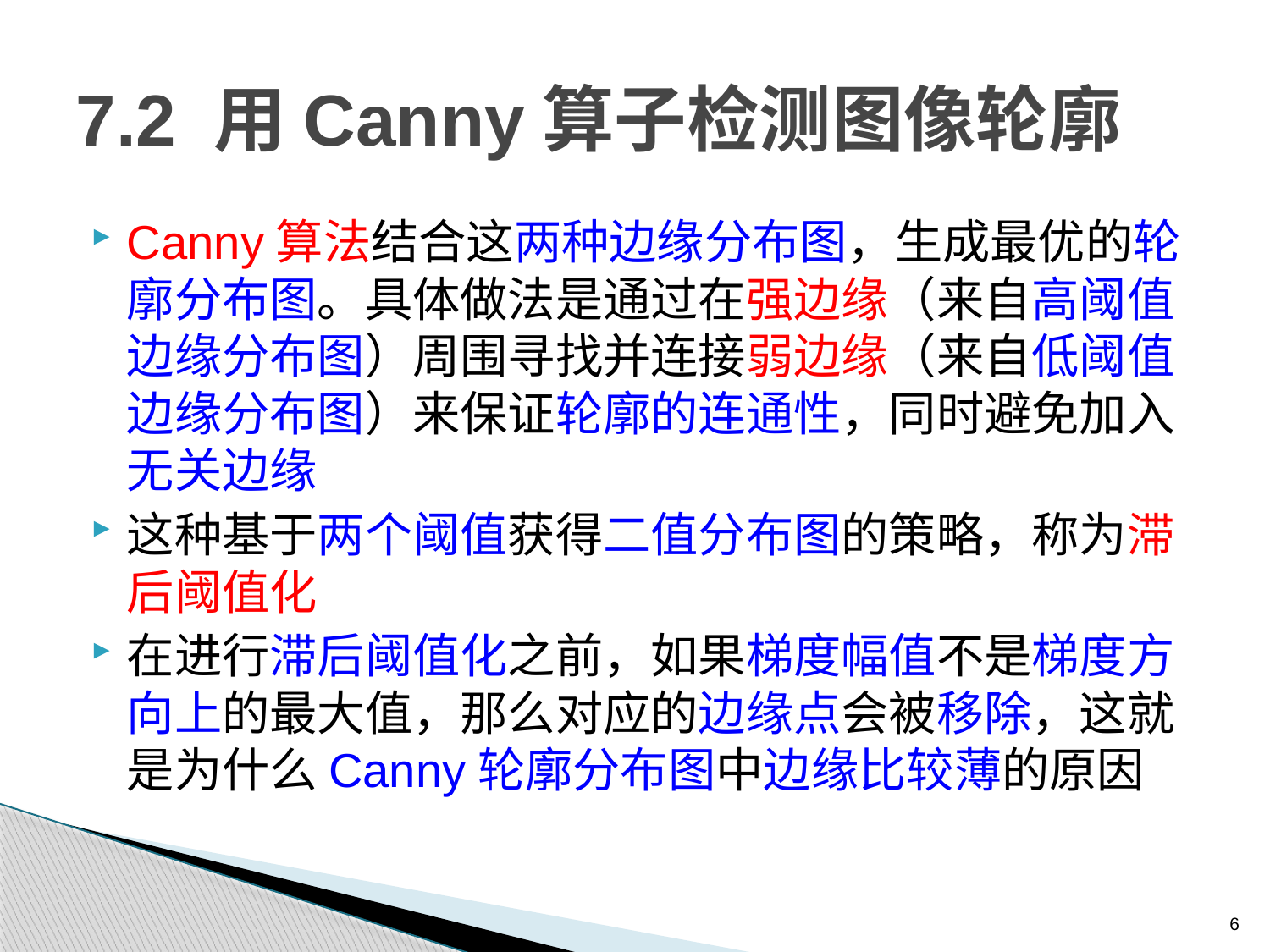

# 7.2 用Canny算子检测图像轮廓
Canny算法结合这两种边缘分布图，生成最优的轮廓分布图。具体做法是通过在强边缘（来自高阈值边缘分布图）周围寻找并连接弱边缘（来自低阈值边缘分布图）来保证轮廓的连通性，同时避免加入无关边缘
这种基于两个阈值获得二值分布图的策略，称为滞后阈值化
在进行滞后阈值化之前，如果梯度幅值不是梯度方向上的最大值，那么对应的边缘点会被移除，这就是为什么Canny轮廓分布图中边缘比较薄的原因

6